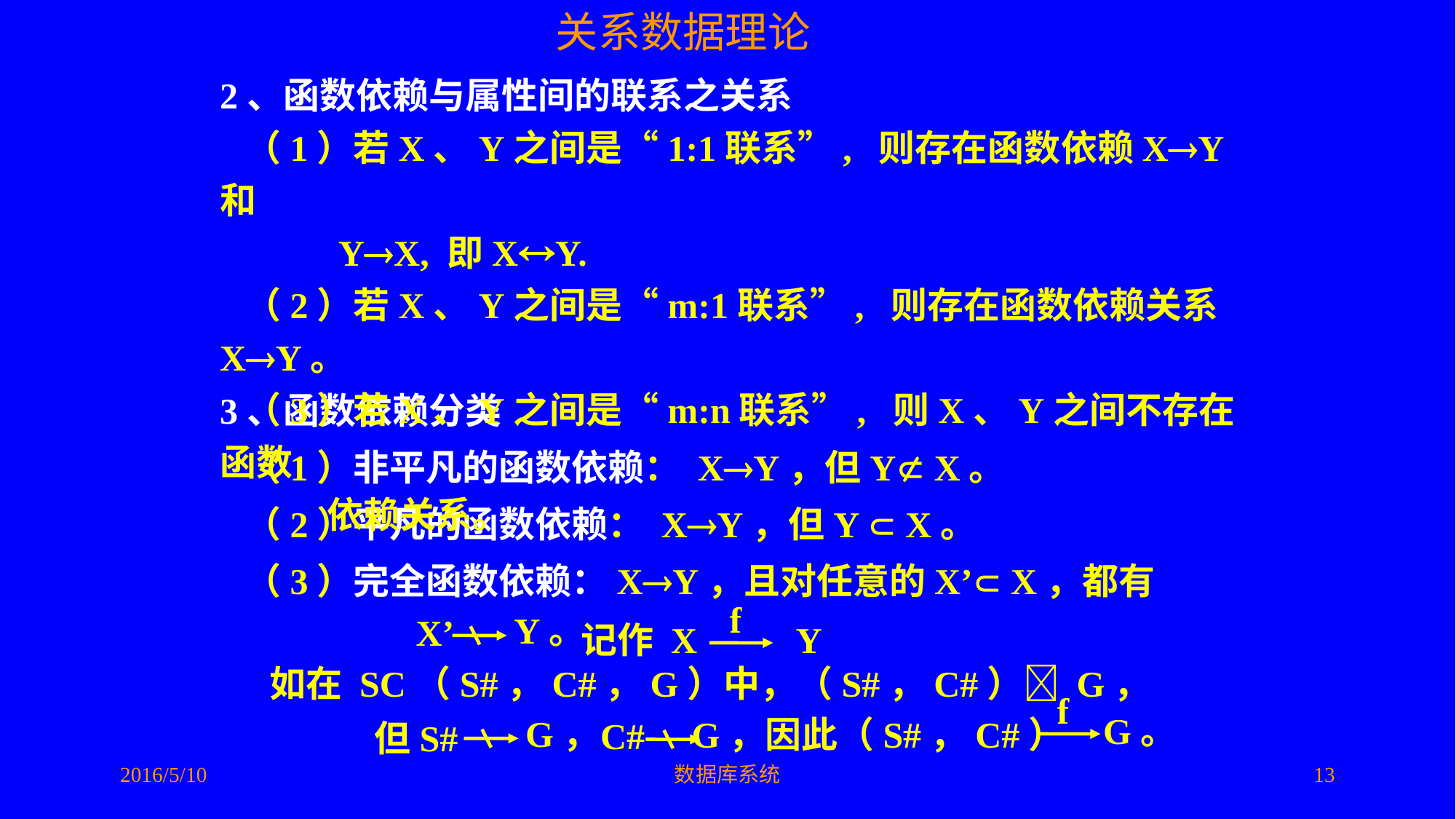

2、函数依赖与属性间的联系之关系
  （1）若X、Y之间是“1:1联系”,  则存在函数依赖X→Y和
             Y→X, 即X↔Y.
  （2）若X、Y之间是“m:1联系”,  则存在函数依赖关系X→Y。
  （3）若X、Y之间是“m:n联系”,  则X、Y之间不存在函数
            依赖关系。
3、函数依赖分类
  （1）非平凡的函数依赖： X→Y，但Y⊄ X。
  （2）平凡的函数依赖： X→Y，但Y ⊂ X。
  （3）完全函数依赖：X→Y，且对任意的X’⊂ X，都有
f

记作 X           Y
Y。

X’
如在 SC（S#，C#，G）中，（S#，C#）→ G，
f

G。
G，

G，因此（S#，C#）

C#
但S#
2016/5/10
数据库系统
13